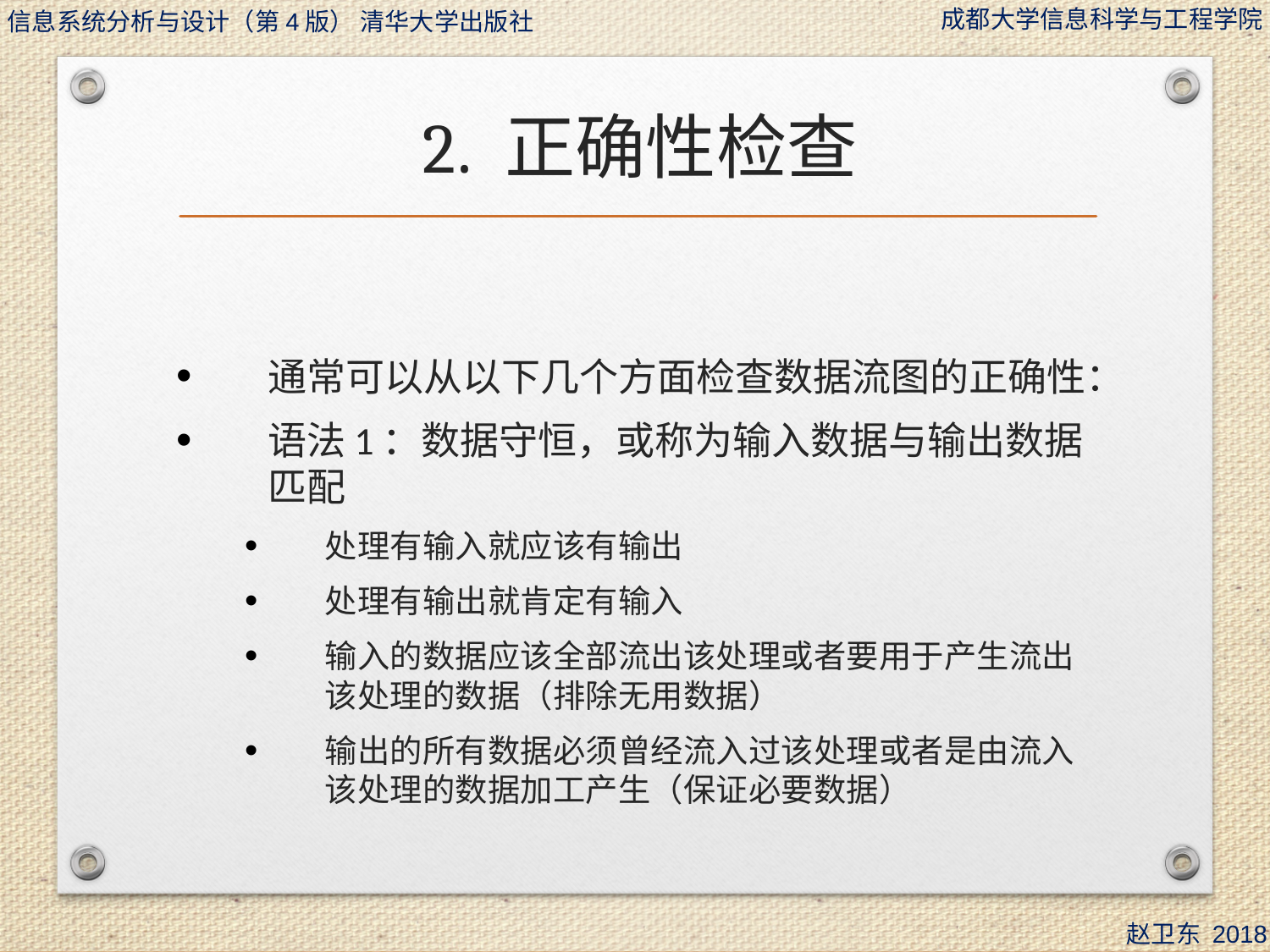

# 2. 正确性检查
通常可以从以下几个方面检查数据流图的正确性：
语法1：数据守恒，或称为输入数据与输出数据匹配
处理有输入就应该有输出
处理有输出就肯定有输入
输入的数据应该全部流出该处理或者要用于产生流出该处理的数据（排除无用数据）
输出的所有数据必须曾经流入过该处理或者是由流入该处理的数据加工产生（保证必要数据）